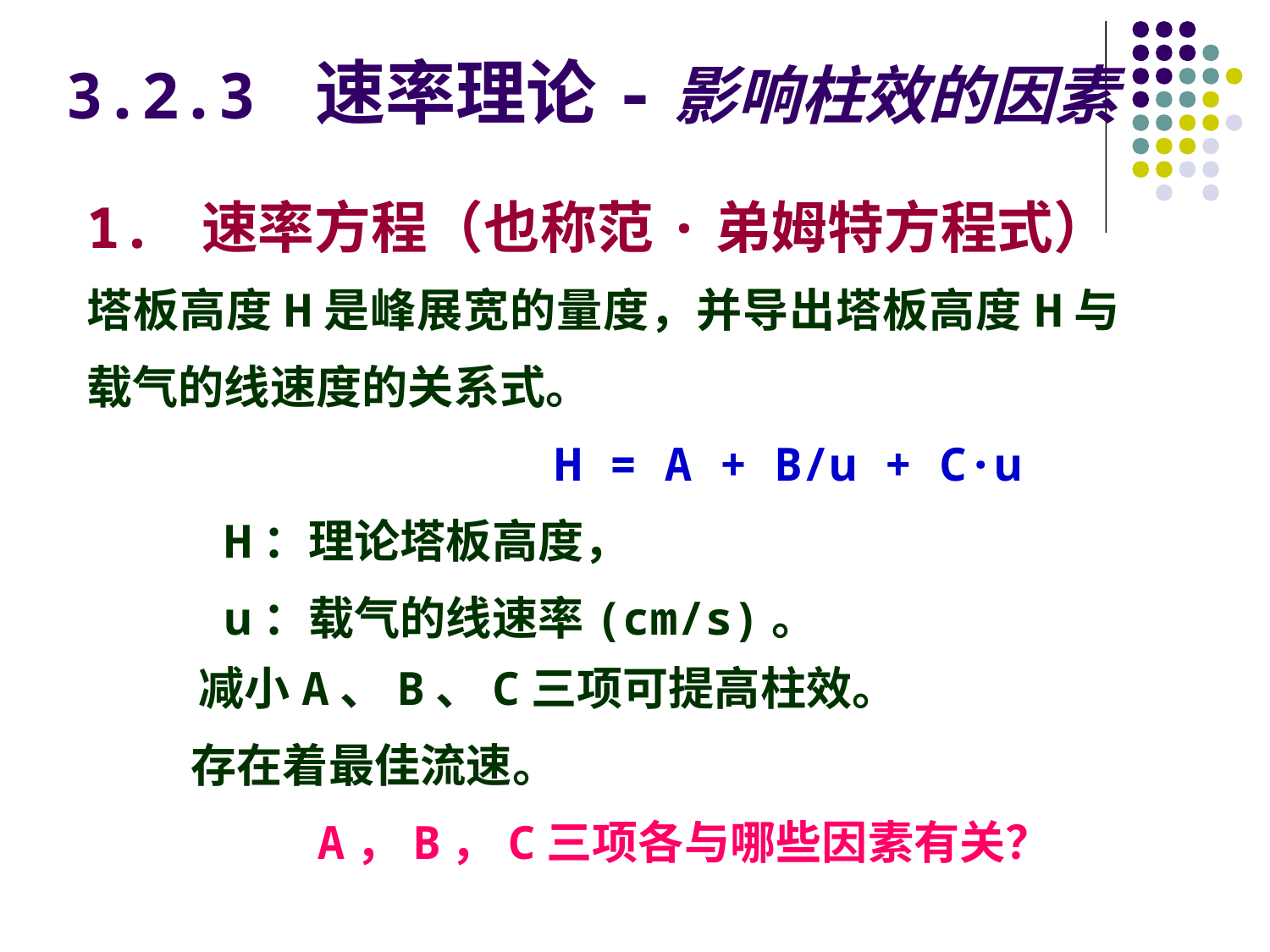

3.2.3 速率理论-影响柱效的因素
1. 速率方程（也称范·弟姆特方程式）
塔板高度H是峰展宽的量度，并导出塔板高度H与载气的线速度的关系式。
                 H = A + B/u + C·u
     H：理论塔板高度，
     u：载气的线速率(cm/s)。
        减小A、B、C三项可提高柱效。
        存在着最佳流速。
        A，B，C三项各与哪些因素有关？